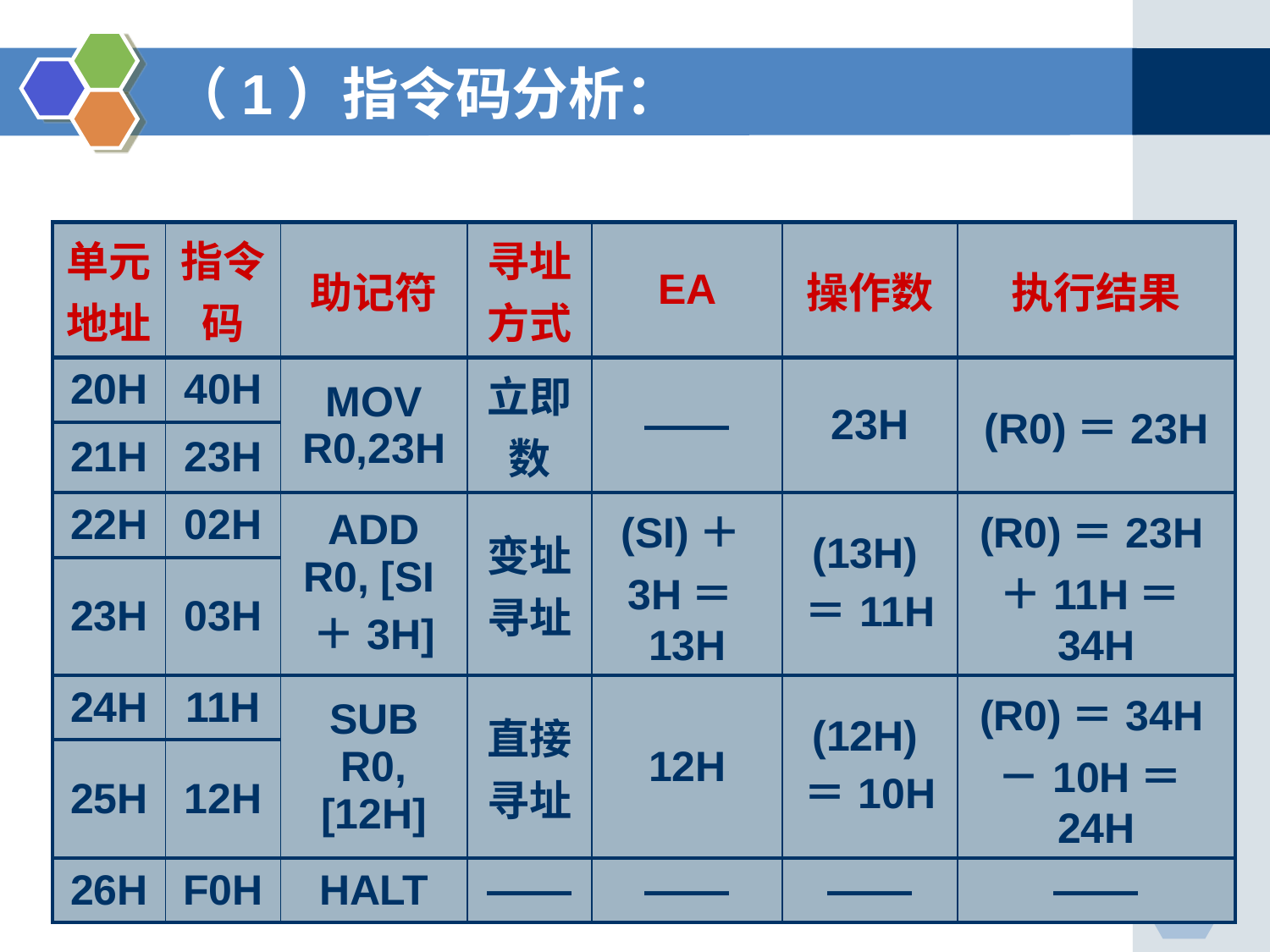

# （1）指令码分析：
| 单元地址 | 指令码 | 助记符 | 寻址方式 | EA | 操作数 | 执行结果 |
| --- | --- | --- | --- | --- | --- | --- |
| 20H | 40H | MOV R0,23H | 立即数 | ―― | 23H | (R0)＝23H |
| 21H | 23H |  |  |  |  |  |
| 22H | 02H | ADD R0, [SI＋3H] | 变址寻址 | (SI)＋3H＝13H | (13H)＝11H | (R0)＝23H＋11H＝34H |
| 23H | 03H |  |  |  |  |  |
| 24H | 11H | SUB R0, [12H] | 直接寻址 | 12H | (12H)＝10H | (R0)＝34H－10H＝24H |
| 25H | 12H |  |  |  |  |  |
| 26H | F0H | HALT | ―― | ―― | ―― | ―― |
107